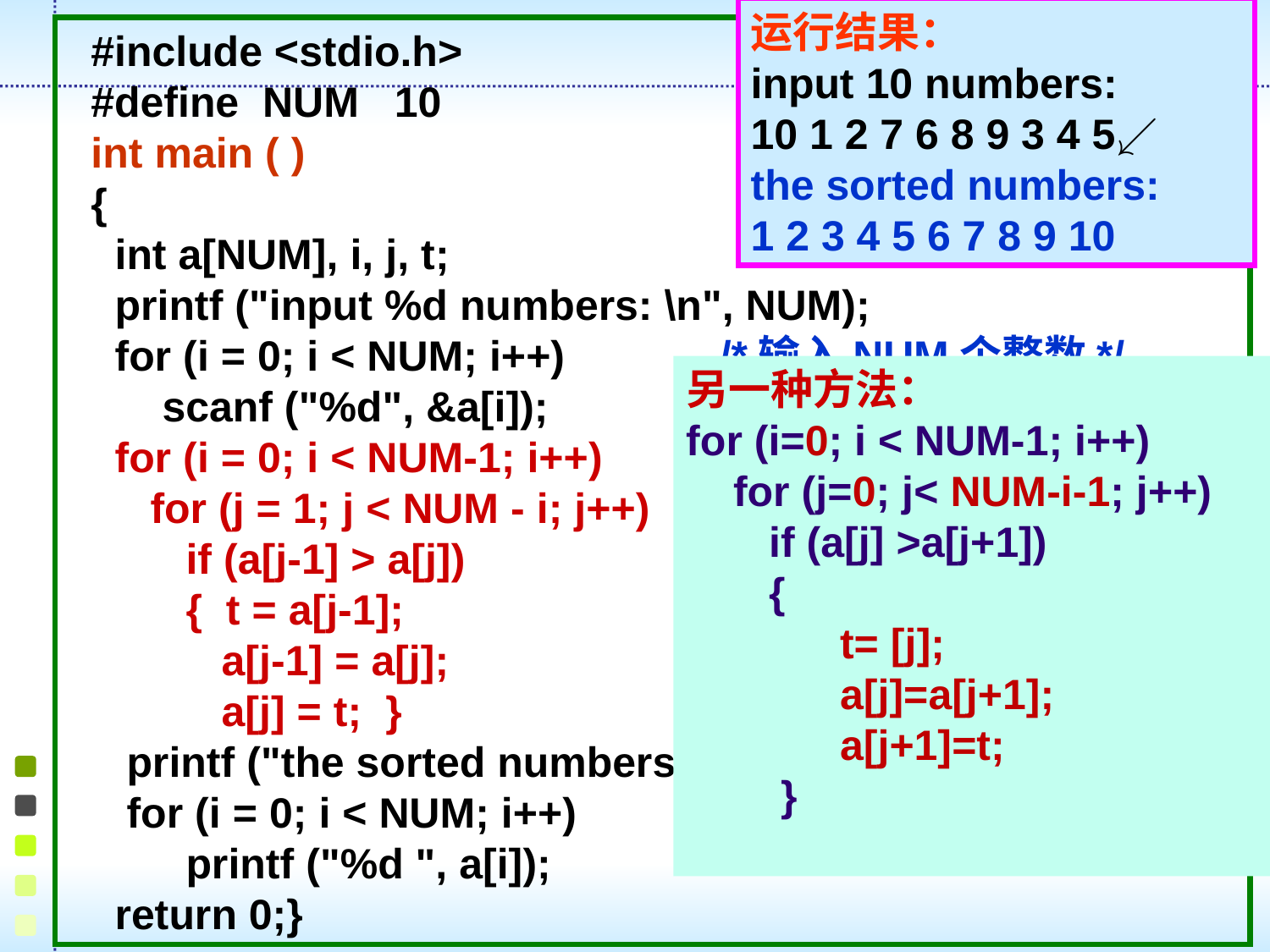

运行结果：
input 10 numbers:
10 1 2 7 6 8 9 3 4 5↙
the sorted numbers:
1 2 3 4 5 6 7 8 9 10
  #include <stdio.h>
  #define  NUM   10
  int main ( )
  {
    int a[NUM], i, j, t;
    printf ("input %d numbers: \n", NUM);
    for (i = 0; i < NUM; i++)             /*输入NUM个整数*/
        scanf ("%d", &a[i]);
    for (i = 0; i < NUM-1; i++)         /*趟数，共NUM-1趟*/
       for (j = 1; j < NUM - i; j++)    /*实现一次冒泡操作*/
          if (a[j-1] > a[j])                   /*交换a[j-1]和a[j]   */
          {  t = a[j-1];
             a[j-1] = a[j];
             a[j] = t;  }
     printf ("the sorted numbers:\n");
     for (i = 0; i < NUM; i++)             /*输出排好序的数据*/
          printf ("%d ", a[i]);
    return 0;}
另一种方法：
for (i=0; i < NUM-1; i++)
    for (j=0; j< NUM-i-1; j++)
       if (a[j] >a[j+1])
       {
             t= [j];
             a[j]=a[j+1];
             a[j+1]=t;
        }